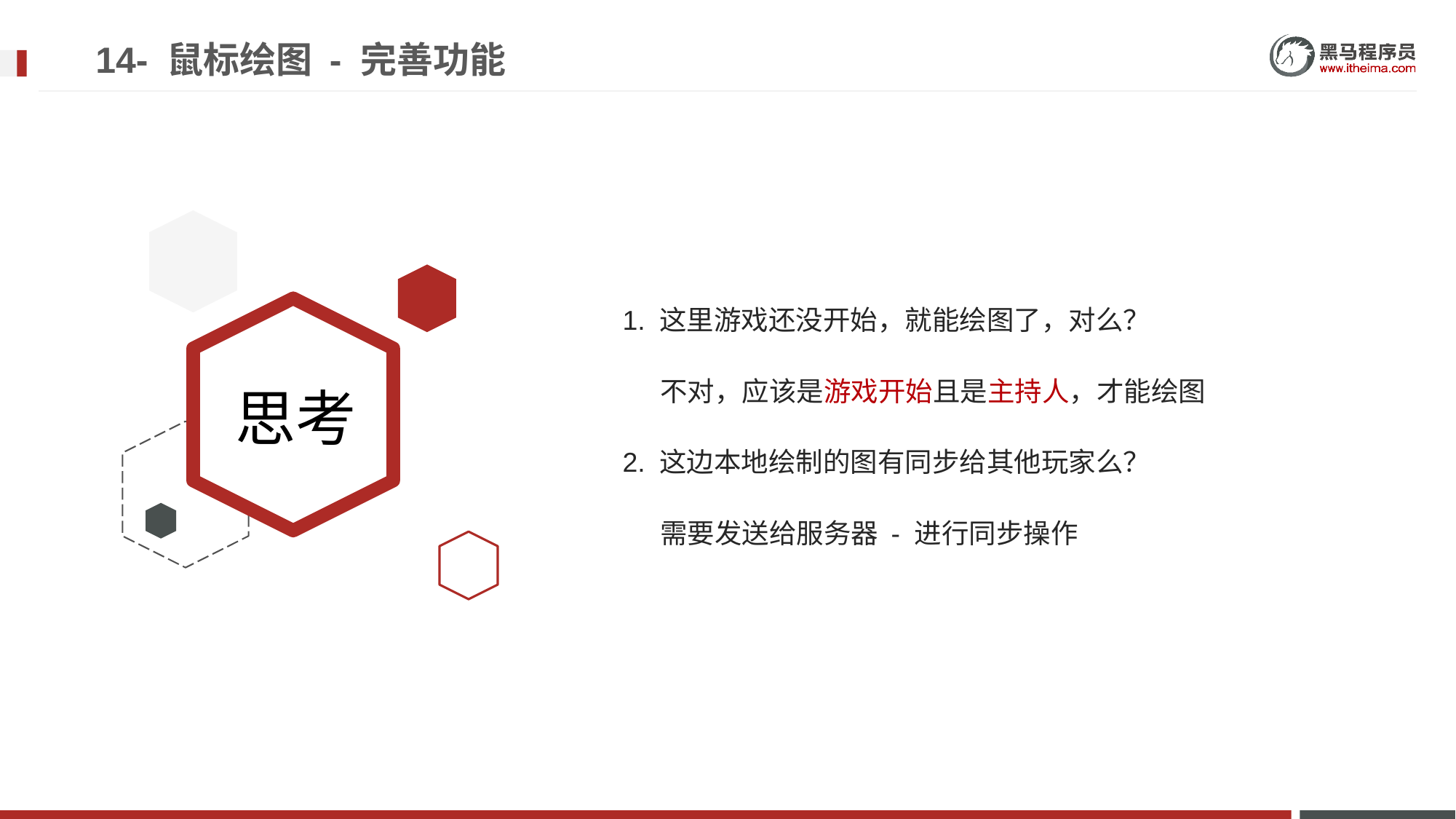

# 14- 鼠标绘图 - 完善功能
1. 这里游戏还没开始，就能绘图了，对么？
     不对，应该是游戏开始且是主持人，才能绘图
2. 这边本地绘制的图有同步给其他玩家么？
     需要发送给服务器 - 进行同步操作